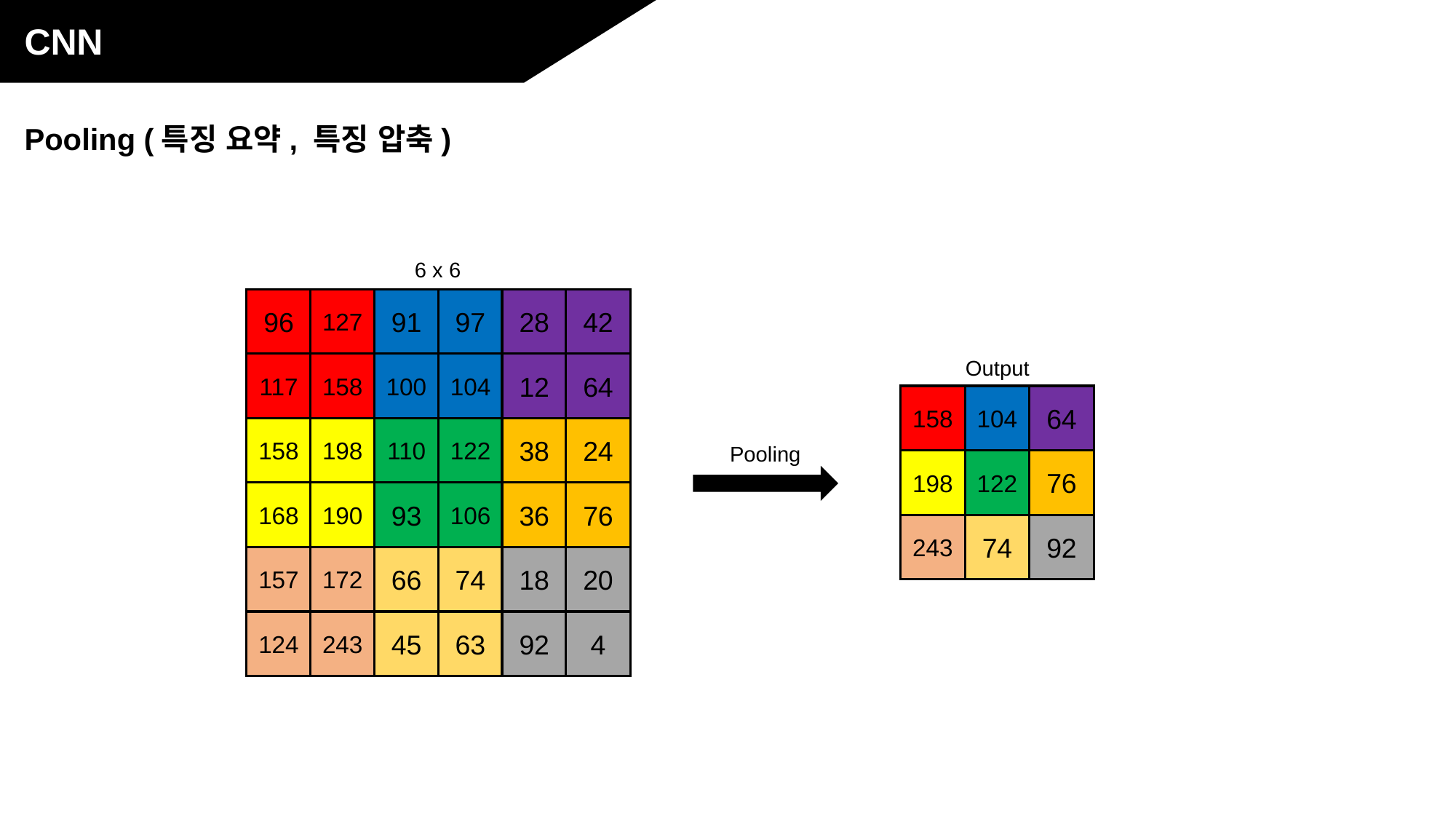

CNN
Pooling (특징 요약, 특징 압축)
6 x 6
96
127
91
97
28
42
117
158
100
104
12
64
158
198
110
122
38
24
168
190
93
106
36
76
157
172
66
74
18
20
124
243
45
63
92
4
Output
158
104
64
198
122
76
243
74
92
Pooling